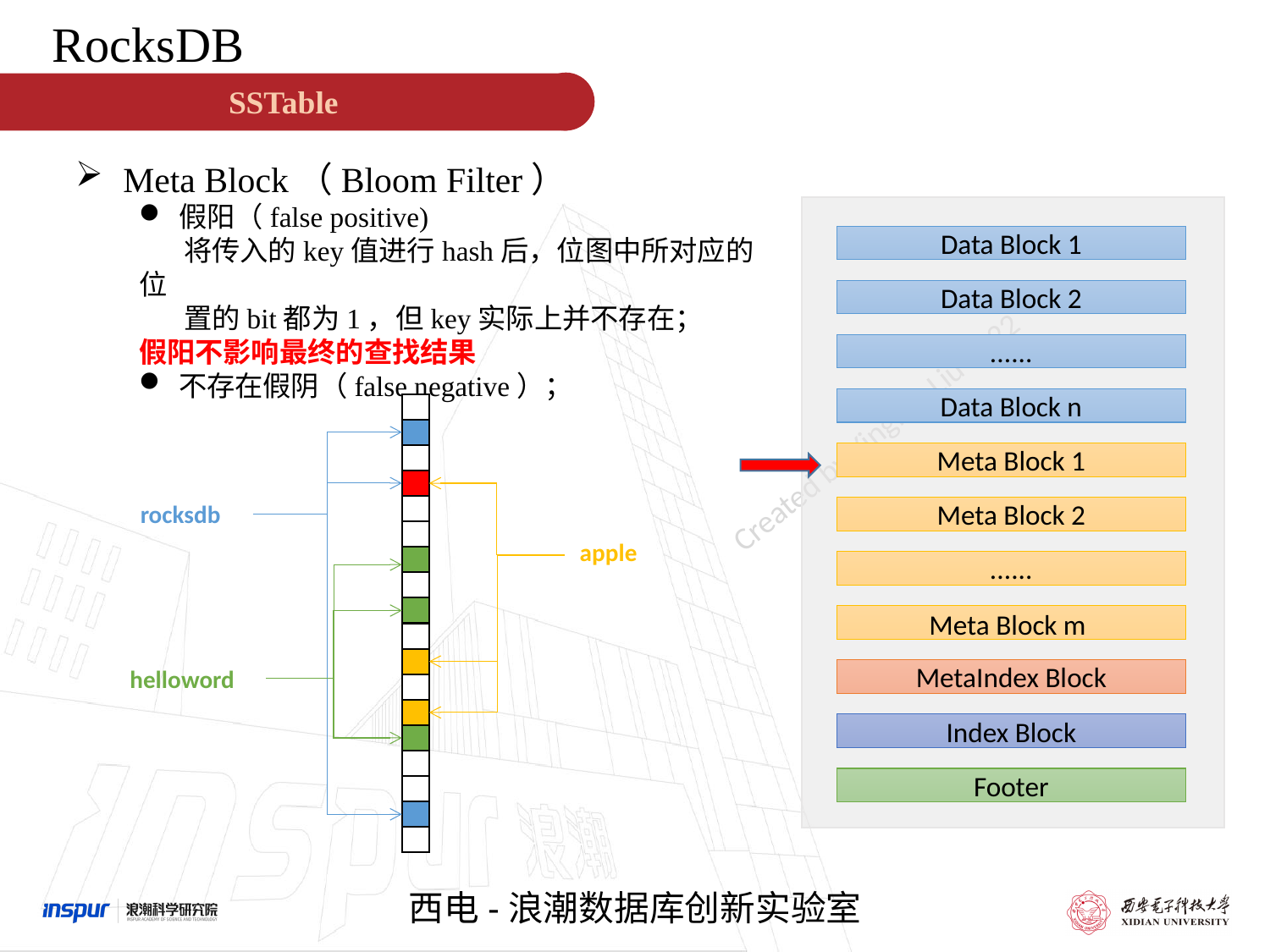

RocksDB

SSTable
Meta Block（Bloom Filter）
假阳（false positive)
      将传入的key值进行hash后，位图中所对应的位
      置的bit都为1，但key实际上并不存在；
假阳不影响最终的查找结果
不存在假阴（false negative）；

Data Block 1
Data Block 2
......
Data Block n

Meta Block 1

rocksdb

Meta Block 2

apple

......

Meta Block m

helloword
MetaIndex Block

Index Block

Footer